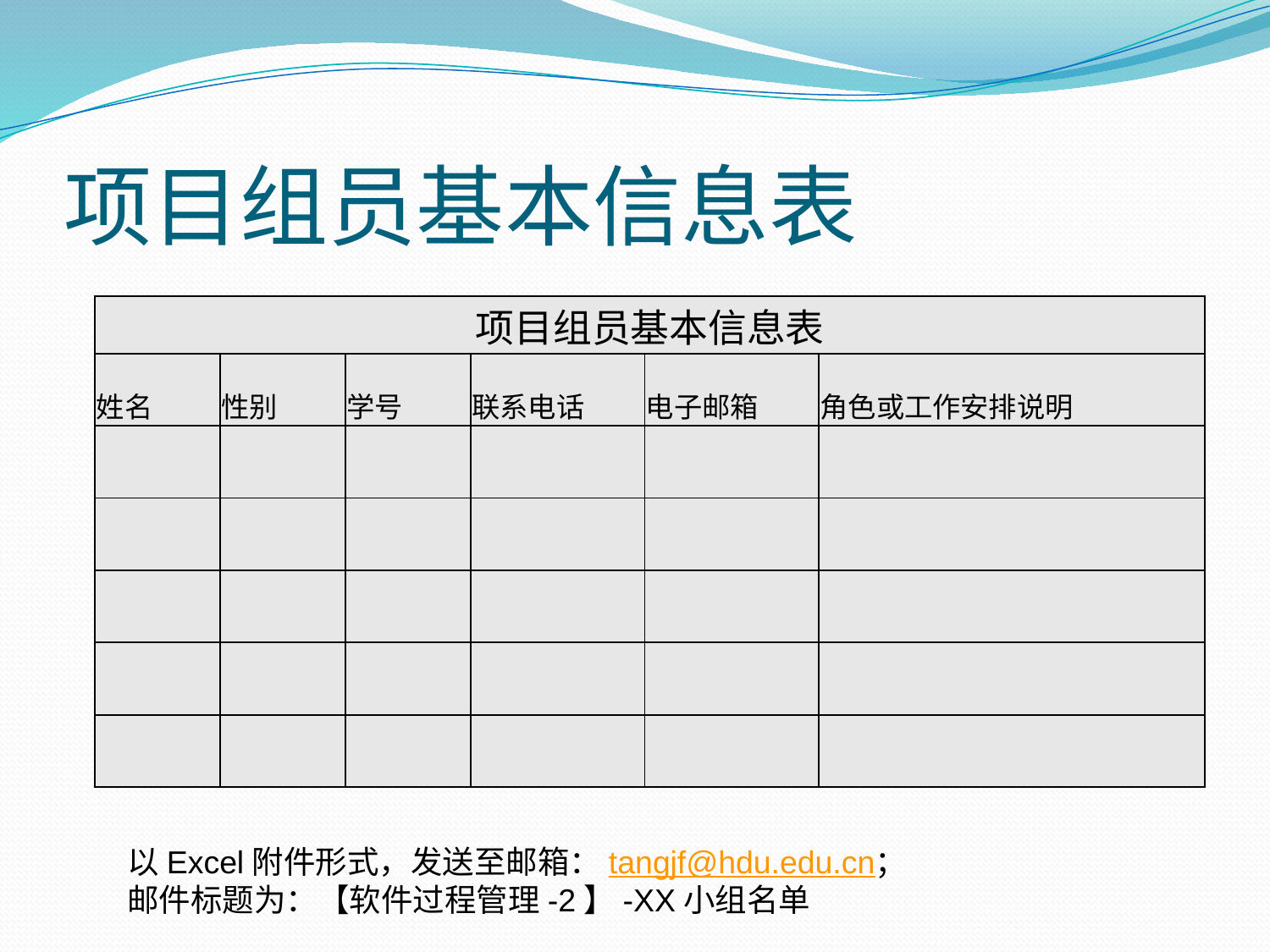

# 项目组员基本信息表
| 项目组员基本信息表 |  |  |  |  |  |
| --- | --- | --- | --- | --- | --- |
| 姓名 | 性别 | 学号 | 联系电话 | 电子邮箱 | 角色或工作安排说明 |
|  |  |  |  |  |  |
|  |  |  |  |  |  |
|  |  |  |  |  |  |
|  |  |  |  |  |  |
|  |  |  |  |  |  |
以Excel附件形式，发送至邮箱：tangjf@hdu.edu.cn；
邮件标题为：【软件过程管理-2】-XX小组名单